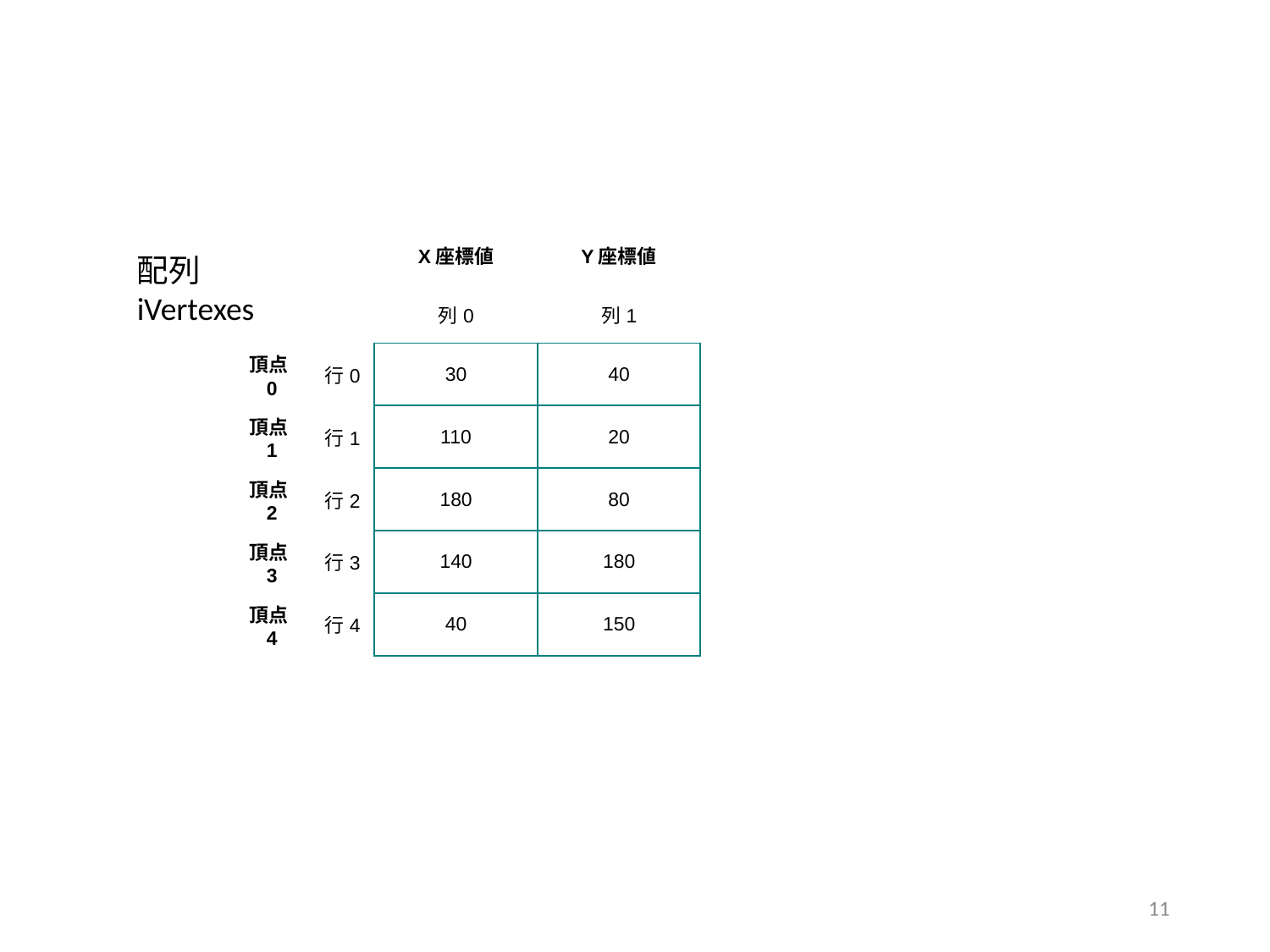

#
|  |  | X座標値 | Y座標値 |
| --- | --- | --- | --- |
|  |  | 列0 | 列1 |
| 頂点0 | 行0 | 30 | 40 |
| 頂点1 | 行1 | 110 | 20 |
| 頂点2 | 行2 | 180 | 80 |
| 頂点3 | 行3 | 140 | 180 |
| 頂点4 | 行4 | 40 | 150 |
配列 iVertexes

11